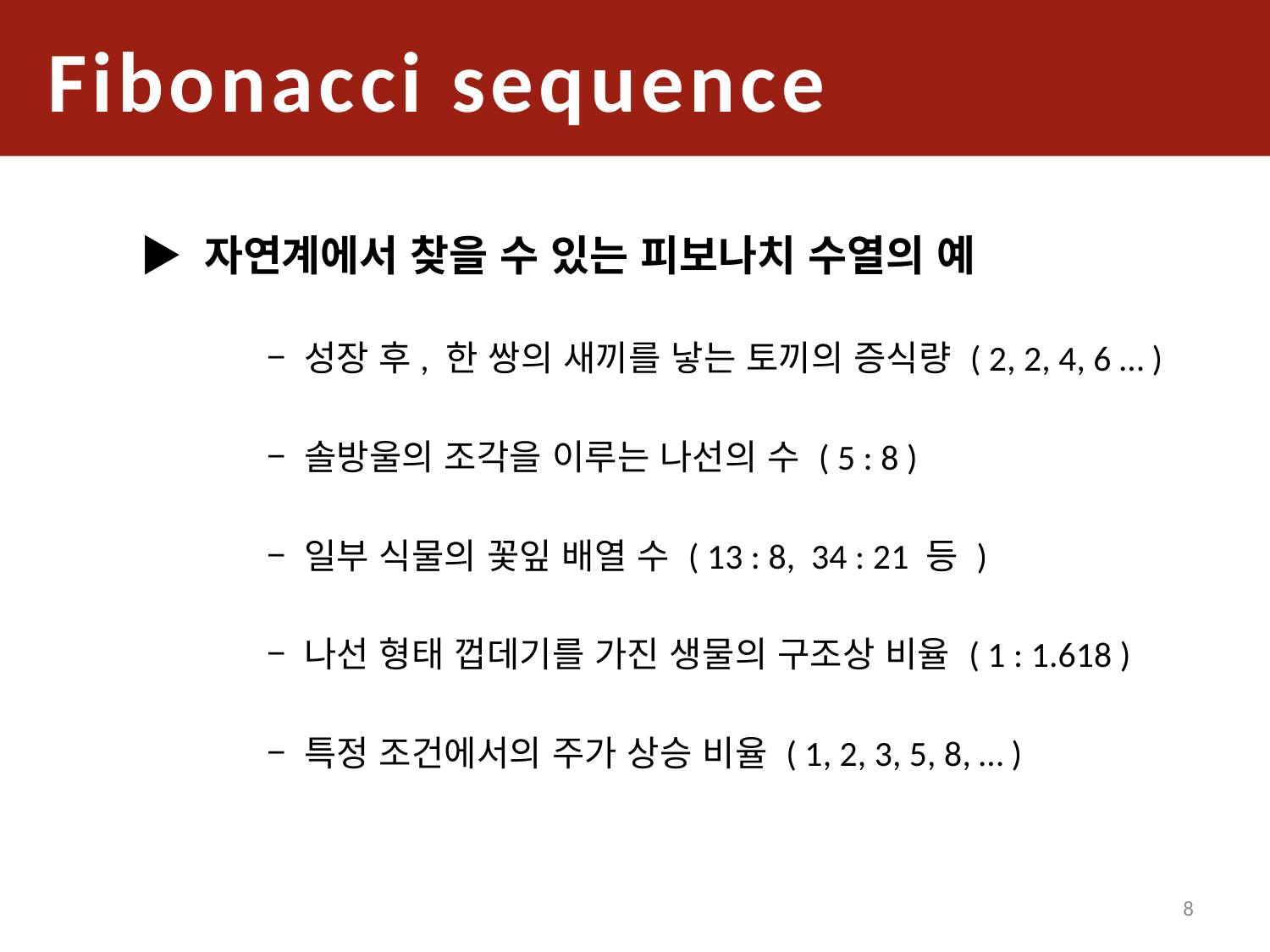

Fibonacci sequence
▶ 자연계에서 찾을 수 있는 피보나치 수열의 예

	– 성장 후, 한 쌍의 새끼를 낳는 토끼의 증식량 ( 2, 2, 4, 6 … )

	– 솔방울의 조각을 이루는 나선의 수 ( 5 : 8 )

	– 일부 식물의 꽃잎 배열 수 ( 13 : 8,  34 : 21 등 )

	– 나선 형태 껍데기를 가진 생물의 구조상 비율 ( 1 : 1.618 )

	– 특정 조건에서의 주가 상승 비율 ( 1, 2, 3, 5, 8, … )
8